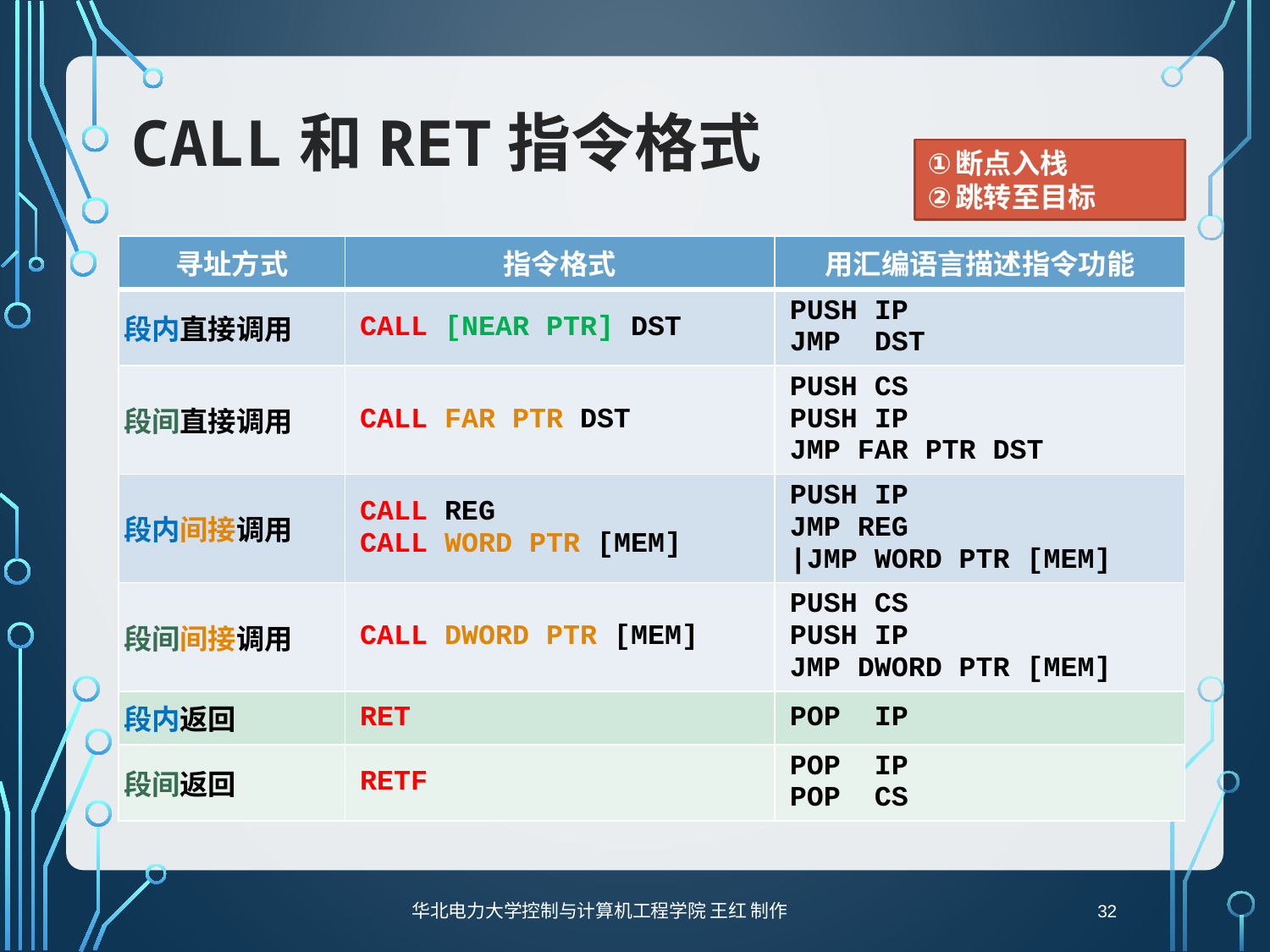

# CALL和RET指令格式
断点入栈
跳转至目标
| 寻址方式 | 指令格式 | 用汇编语言描述指令功能 |
| --- | --- | --- |
| 段内直接调用 | CALL [NEAR PTR] DST | PUSH IP JMP DST |
| 段间直接调用 | CALL FAR PTR DST | PUSH CS PUSH IP JMP FAR PTR DST |
| 段内间接调用 | CALL REG CALL WORD PTR [MEM] | PUSH IP JMP REG |JMP WORD PTR [MEM] |
| 段间间接调用 | CALL DWORD PTR [MEM] | PUSH CS PUSH IP JMP DWORD PTR [MEM] |
| 段内返回 | RET | POP IP |
| 段间返回 | RETF | POP IP POP CS |
32
华北电力大学控制与计算机工程学院 王红 制作